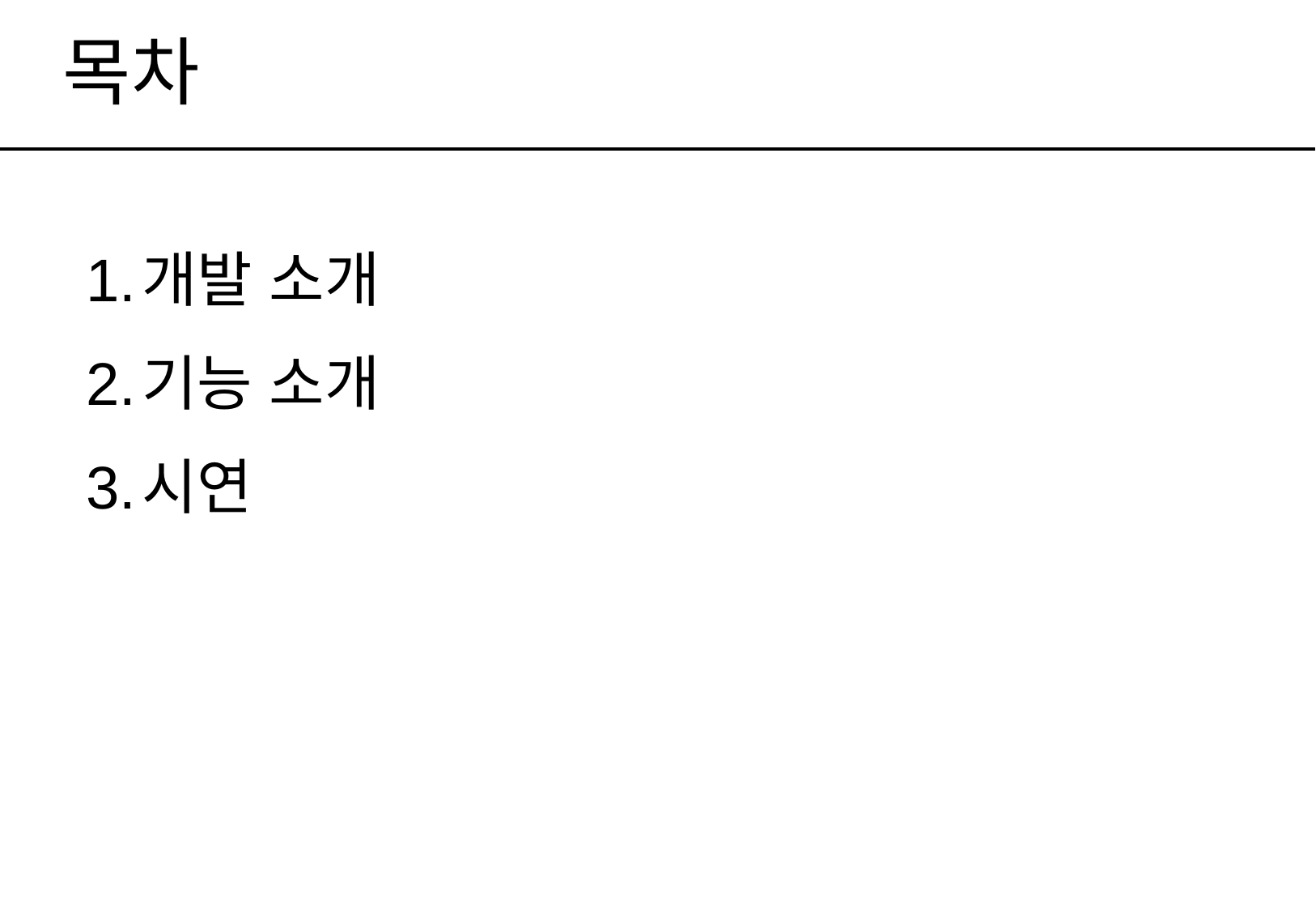

# 목차
개발 소개
기능 소개
시연